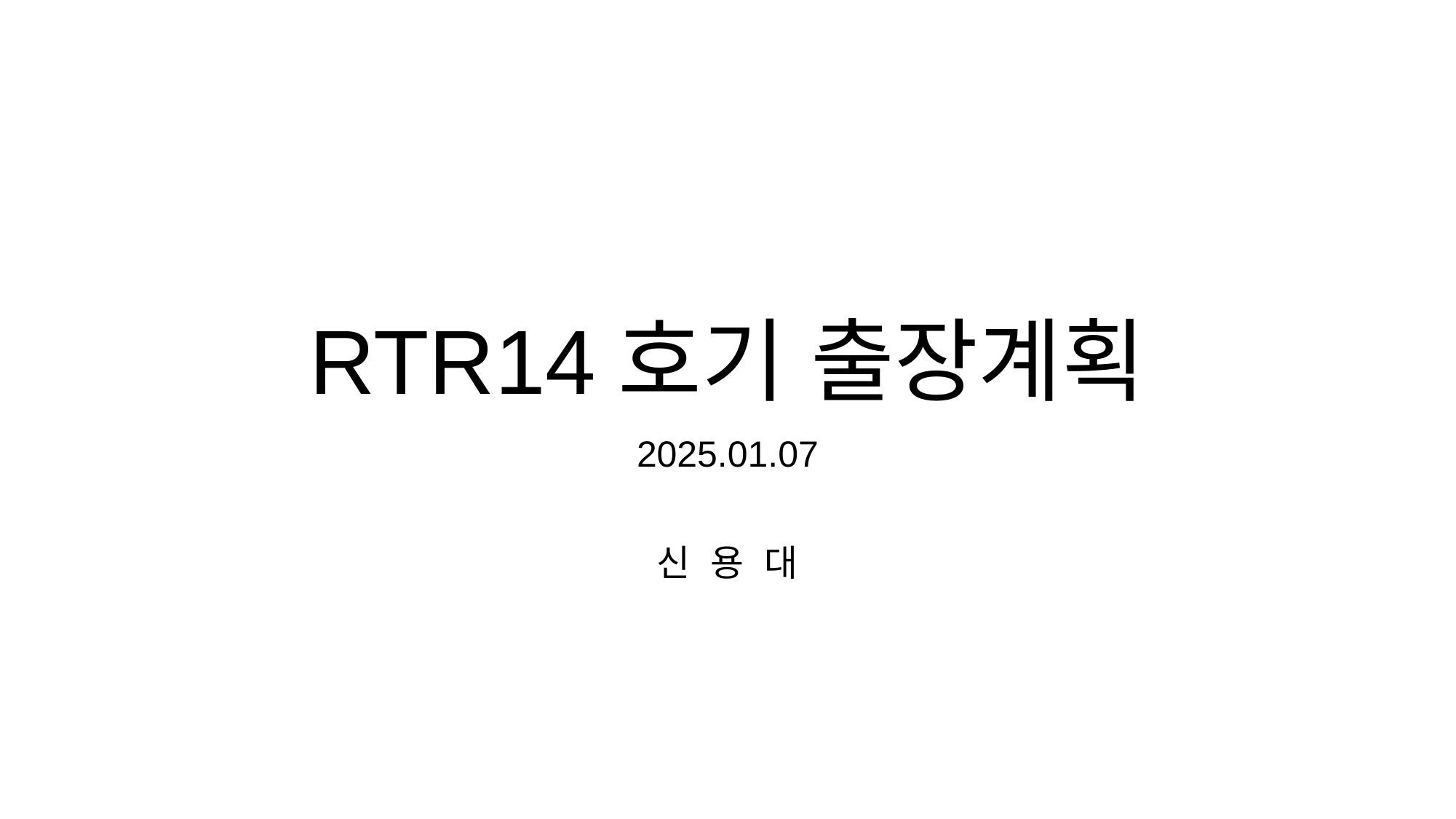

# RTR14호기 출장계획
2025.01.07

신  용  대